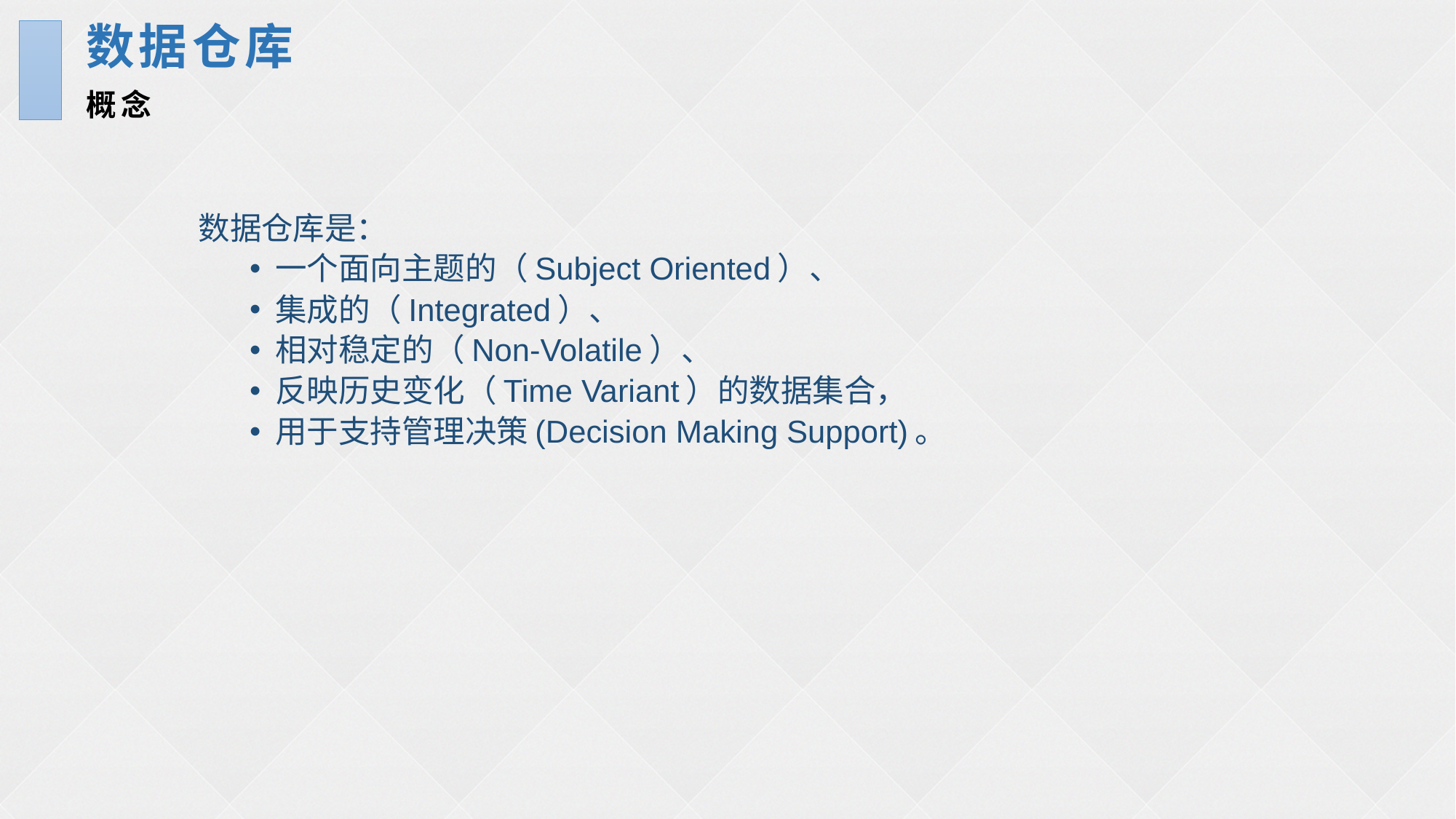

数据仓库

概念
数据仓库是：
一个面向主题的（Subject Oriented）、
集成的（Integrated）、
相对稳定的（Non-Volatile）、
反映历史变化（Time Variant）的数据集合，
用于支持管理决策(Decision Making Support)。